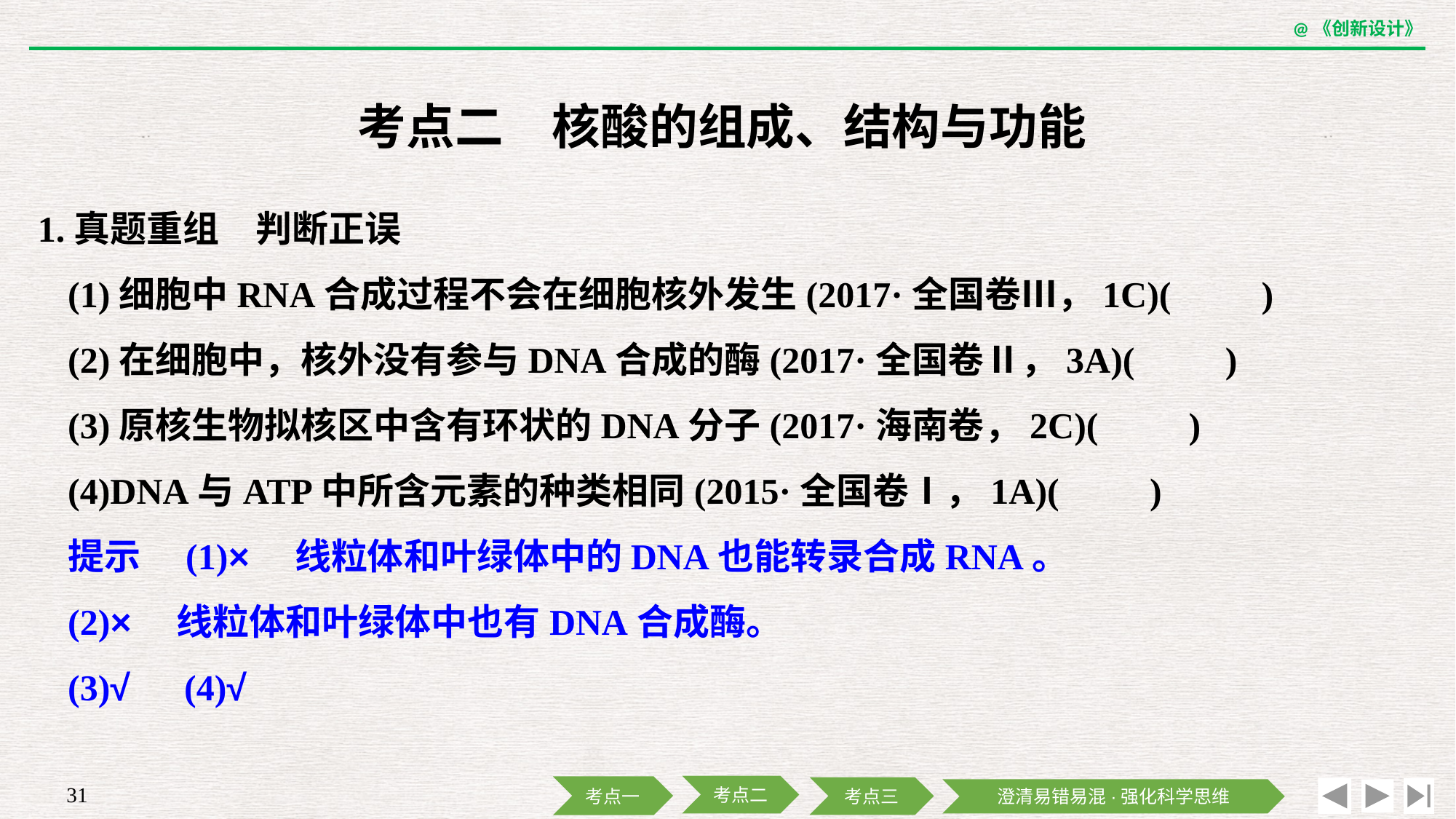

考点二　核酸的组成、结构与功能
1.真题重组　判断正误
	(1)细胞中RNA合成过程不会在细胞核外发生(2017·全国卷Ⅲ，1C)(　　)
	(2)在细胞中，核外没有参与DNA合成的酶(2017·全国卷Ⅱ，3A)(　　)
	(3)原核生物拟核区中含有环状的DNA分子(2017·海南卷，2C)(　　)
	(4)DNA与ATP中所含元素的种类相同(2015·全国卷Ⅰ，1A)(　　)
	提示　(1)×　线粒体和叶绿体中的DNA也能转录合成RNA。
	(2)×　线粒体和叶绿体中也有DNA合成酶。
	(3)√　(4)√